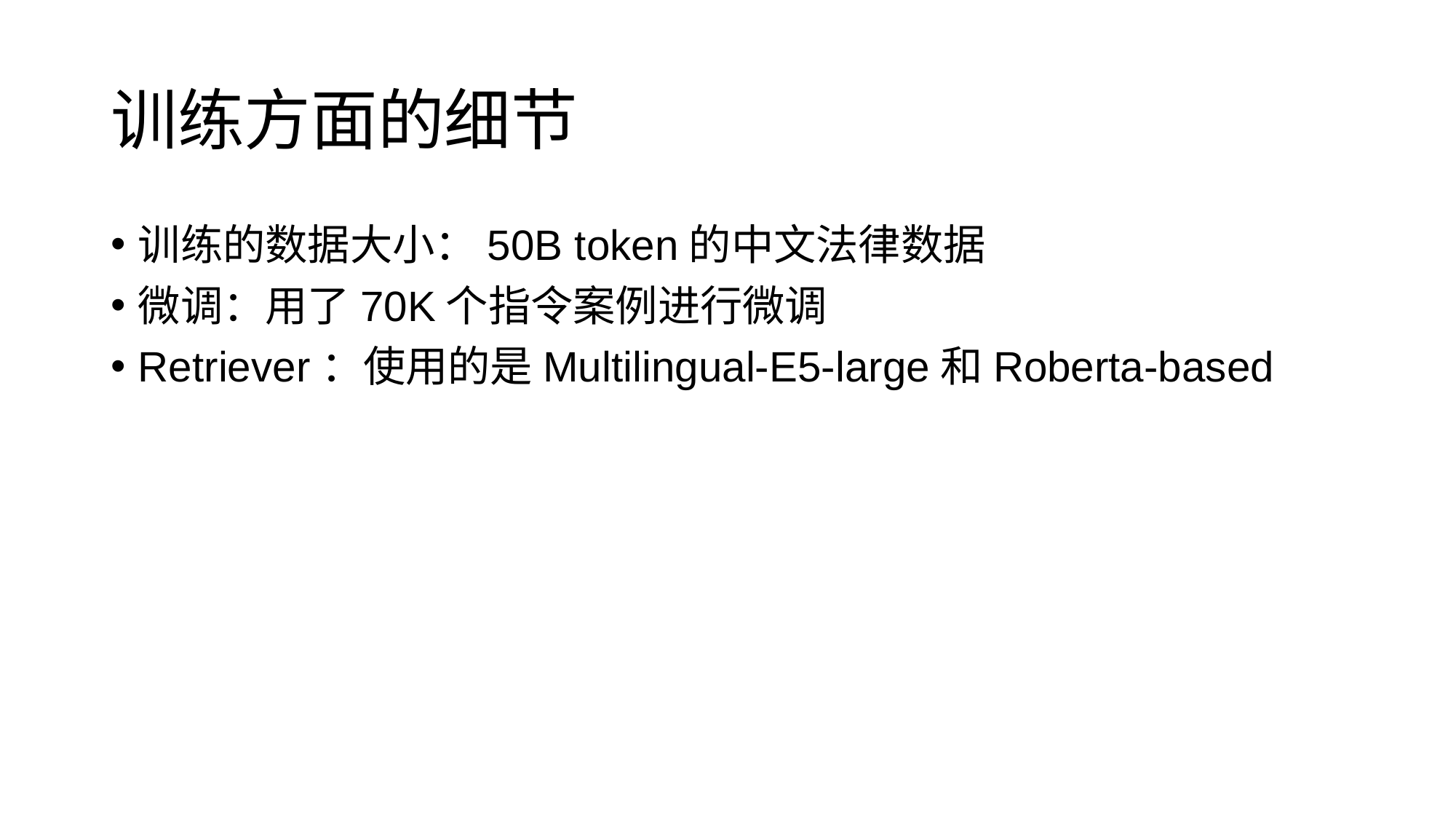

# 训练方面的细节
训练的数据大小：50B token的中文法律数据
微调：用了70K个指令案例进行微调
Retriever：使用的是Multilingual-E5-large和Roberta-based